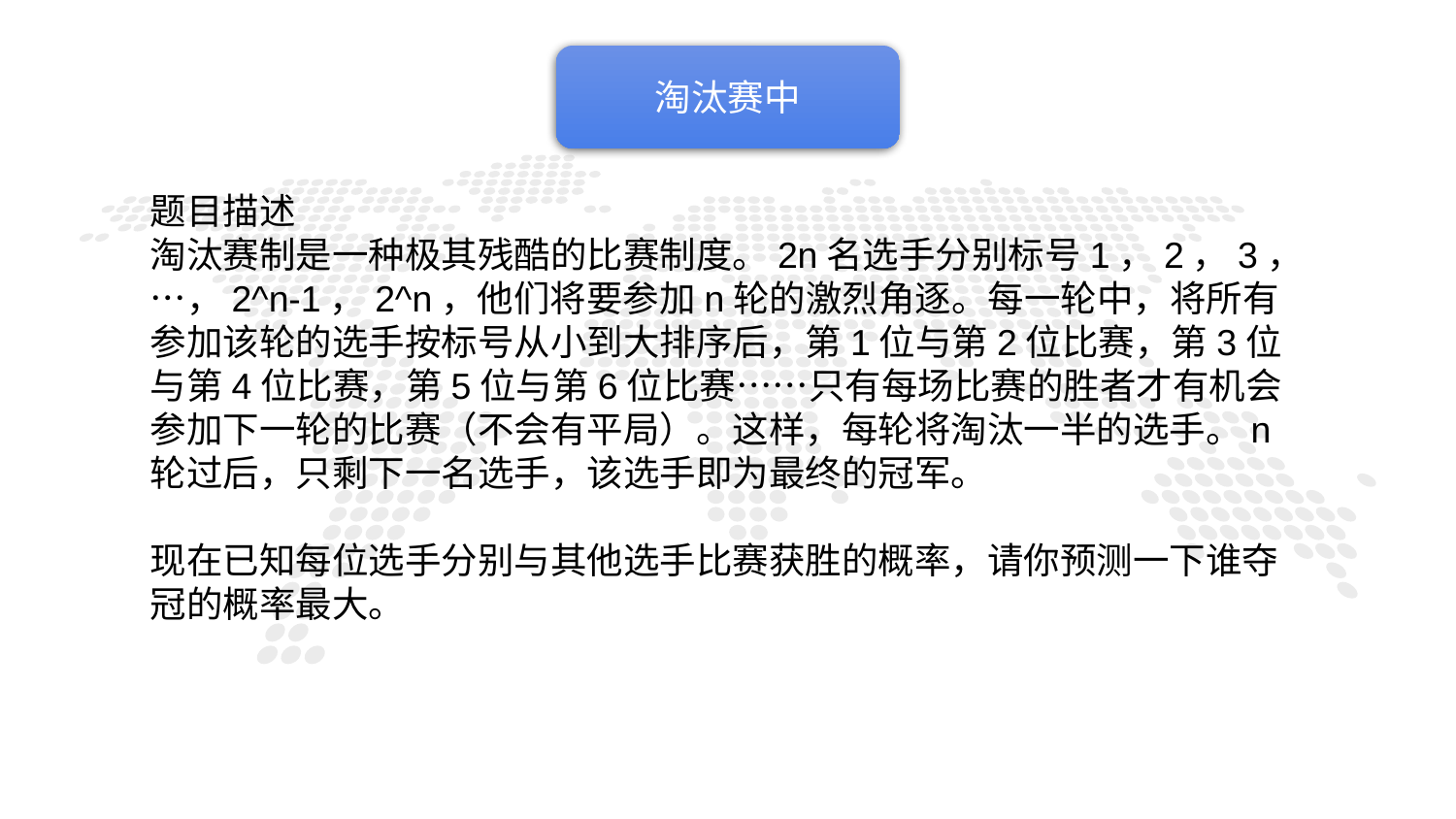

淘汰赛中
题目描述
淘汰赛制是一种极其残酷的比赛制度。2n名选手分别标号1，2，3，…，2^n-1，2^n，他们将要参加n轮的激烈角逐。每一轮中，将所有参加该轮的选手按标号从小到大排序后，第1位与第2位比赛，第3位与第4位比赛，第5位与第6位比赛……只有每场比赛的胜者才有机会参加下一轮的比赛（不会有平局）。这样，每轮将淘汰一半的选手。n轮过后，只剩下一名选手，该选手即为最终的冠军。

现在已知每位选手分别与其他选手比赛获胜的概率，请你预测一下谁夺冠的概率最大。